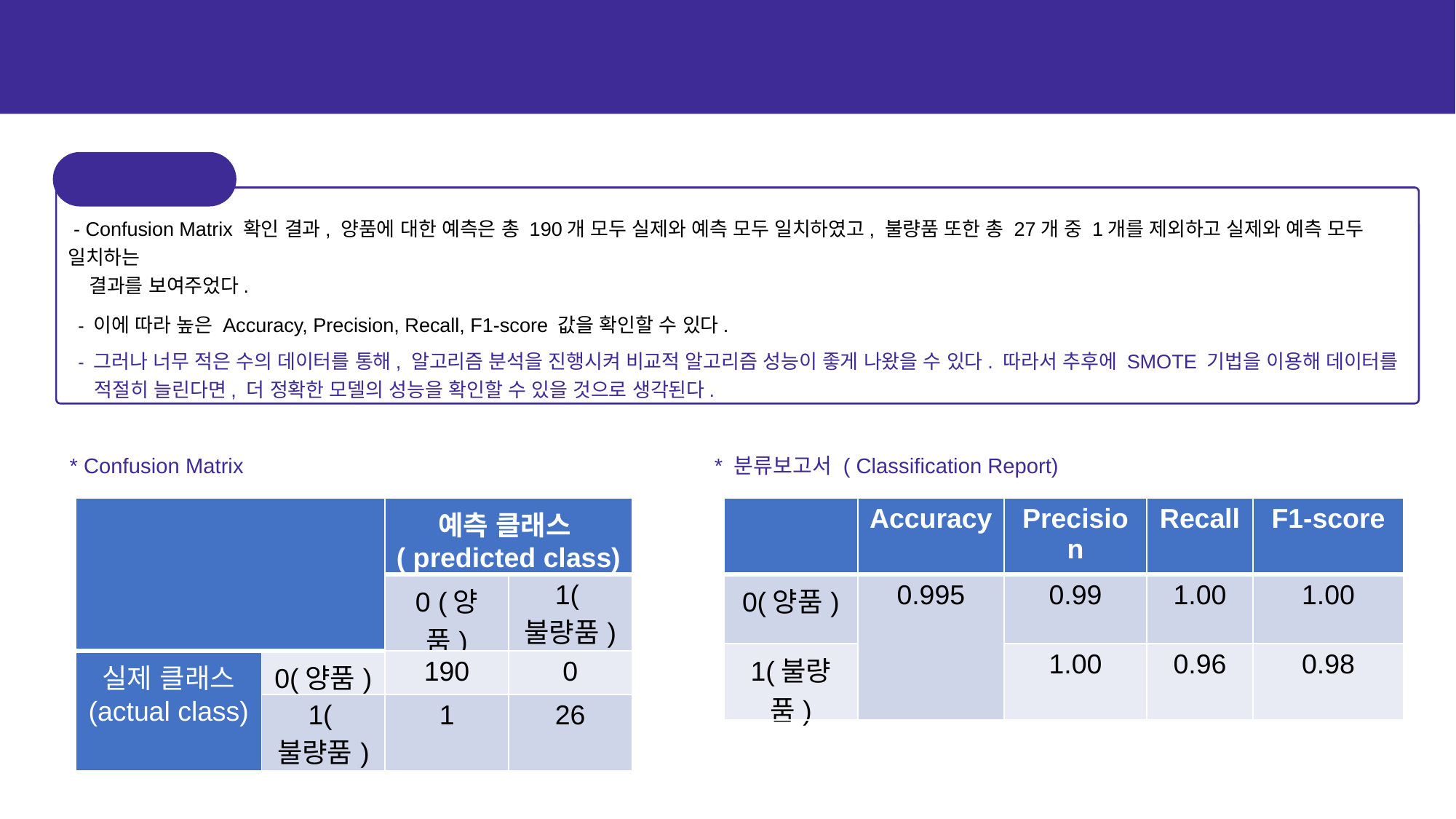

5. 모델링 및 추론
PPT 제목
PPT 제목
01 목차 이름
01 목차 이름
02 목차 이름
02 목차 이름
03 목차 이름
03 목차 이름
04 목차 이름
04 목차 이름

분석 결과

 - Confusion Matrix 확인 결과, 양품에 대한 예측은 총 190개 모두 실제와 예측 모두 일치하였고, 불량품 또한 총 27개 중 1개를 제외하고 실제와 예측 모두 일치하는
   결과를 보여주었다.

  - 이에 따라 높은 Accuracy, Precision, Recall, F1-score 값을 확인할 수 있다.

  - 그러나 너무 적은 수의 데이터를 통해, 알고리즘 분석을 진행시켜 비교적 알고리즘 성능이 좋게 나왔을 수 있다. 따라서 추후에 SMOTE 기법을 이용해 데이터를
    적절히 늘린다면, 더 정확한 모델의 성능을 확인할 수 있을 것으로 생각된다.
* Confusion Matrix
* 분류보고서 ( Classification Report)
|  | Accuracy | Precision | Recall | F1-score |
| --- | --- | --- | --- | --- |
| 0(양품) | 0.995 | 0.99 | 1.00 | 1.00 |
| 1(불량품) | 0.995 | 1.00 | 0.96 | 0.98 |
|  |  | 예측 클래스 ( predicted class) |  |
| --- | --- | --- | --- |
|  |  | 0 (양품) | 1(불량품) |
| 실제 클래스 (actual class) | 0(양품) | 190 | 0 |
|  | 1(불량품) | 1 | 26 |